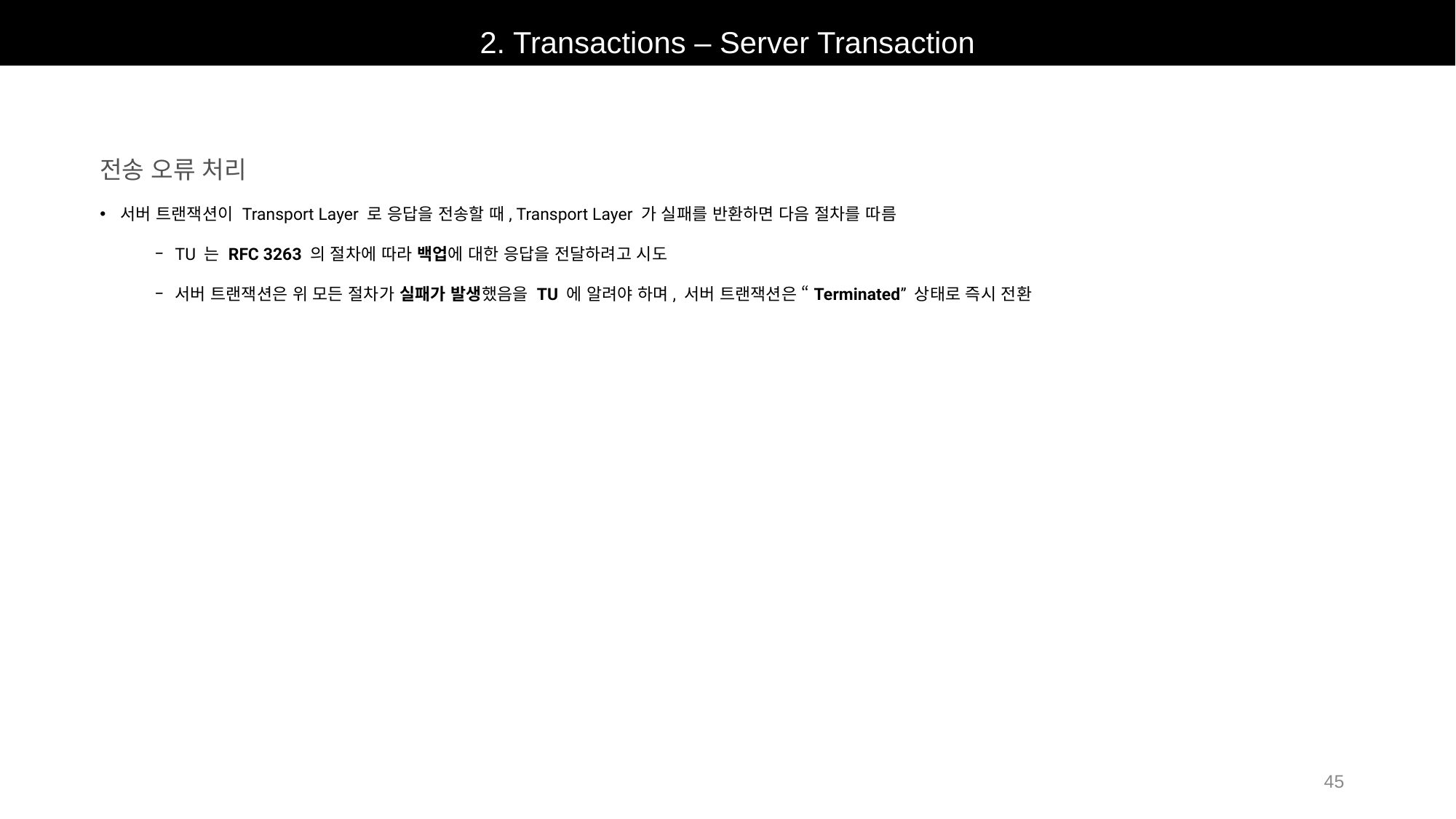

# 2. Transactions – Server Transaction
전송 오류 처리
서버 트랜잭션이 Transport Layer 로 응답을 전송할 때, Transport Layer 가 실패를 반환하면 다음 절차를 따름
TU 는 RFC 3263 의 절차에 따라 백업에 대한 응답을 전달하려고 시도
서버 트랜잭션은 위 모든 절차가 실패가 발생했음을 TU 에 알려야 하며, 서버 트랜잭션은 “Terminated” 상태로 즉시 전환
45